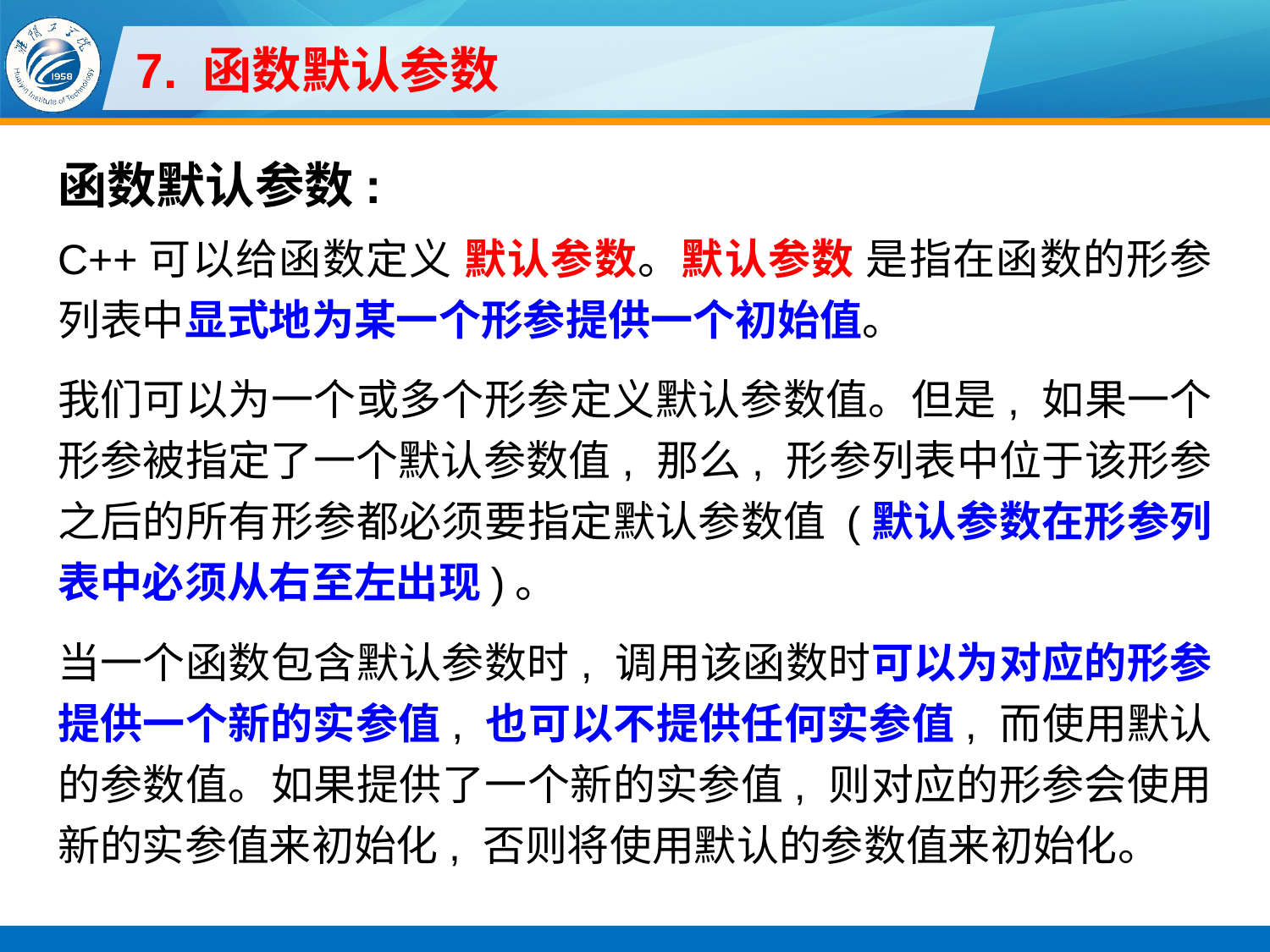

# 7. 函数默认参数
函数默认参数:
C++可以给函数定义 默认参数。默认参数 是指在函数的形参列表中显式地为某一个形参提供一个初始值。
我们可以为一个或多个形参定义默认参数值。但是, 如果一个形参被指定了一个默认参数值, 那么, 形参列表中位于该形参之后的所有形参都必须要指定默认参数值 (默认参数在形参列表中必须从右至左出现)。
当一个函数包含默认参数时, 调用该函数时可以为对应的形参提供一个新的实参值, 也可以不提供任何实参值, 而使用默认的参数值。如果提供了一个新的实参值, 则对应的形参会使用新的实参值来初始化, 否则将使用默认的参数值来初始化。